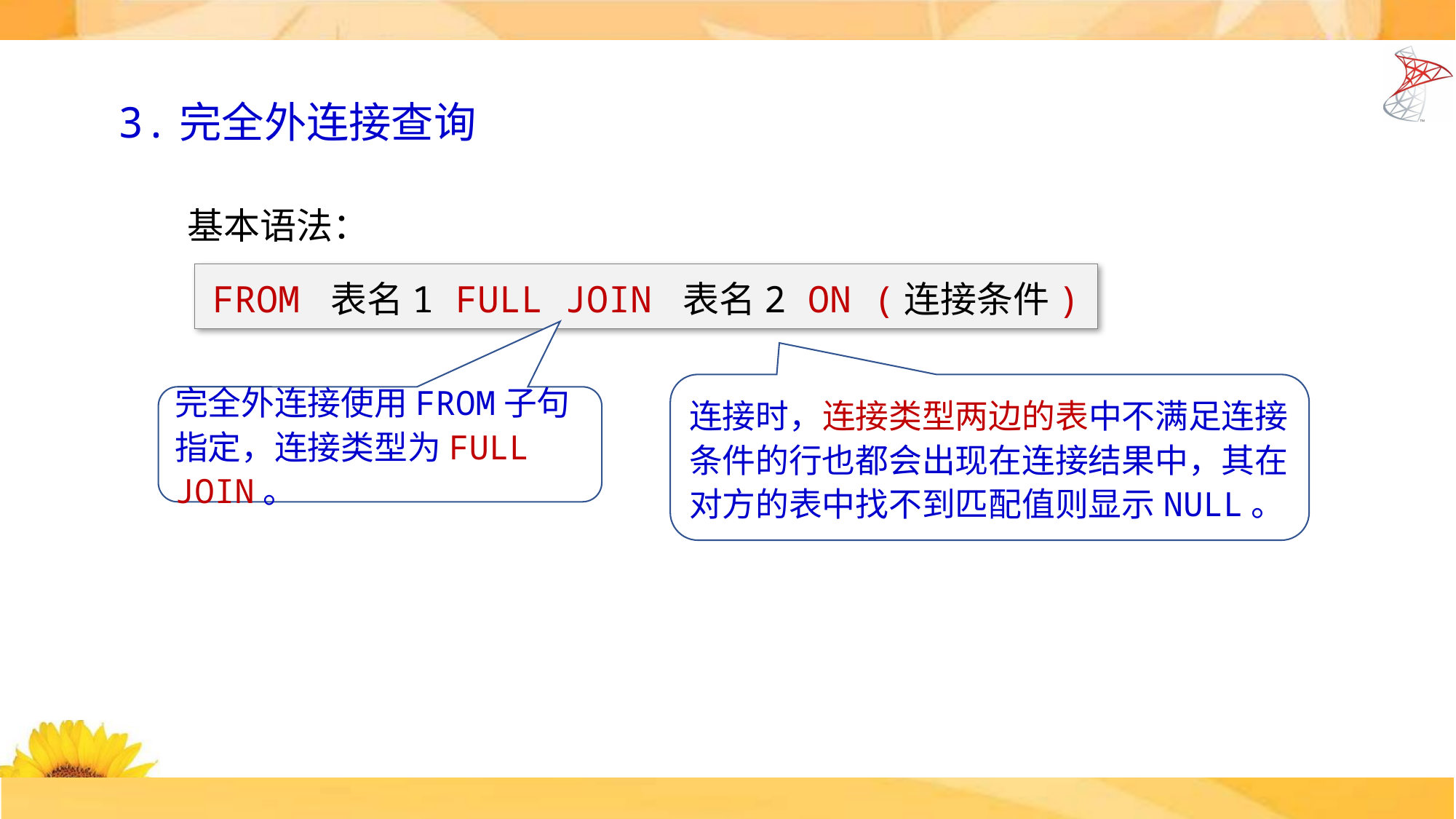

# 3.完全外连接查询
基本语法：
FROM 表名1 FULL JOIN 表名2 ON (连接条件)
连接时，连接类型两边的表中不满足连接条件的行也都会出现在连接结果中，其在对方的表中找不到匹配值则显示NULL。
完全外连接使用FROM子句指定，连接类型为FULL JOIN。